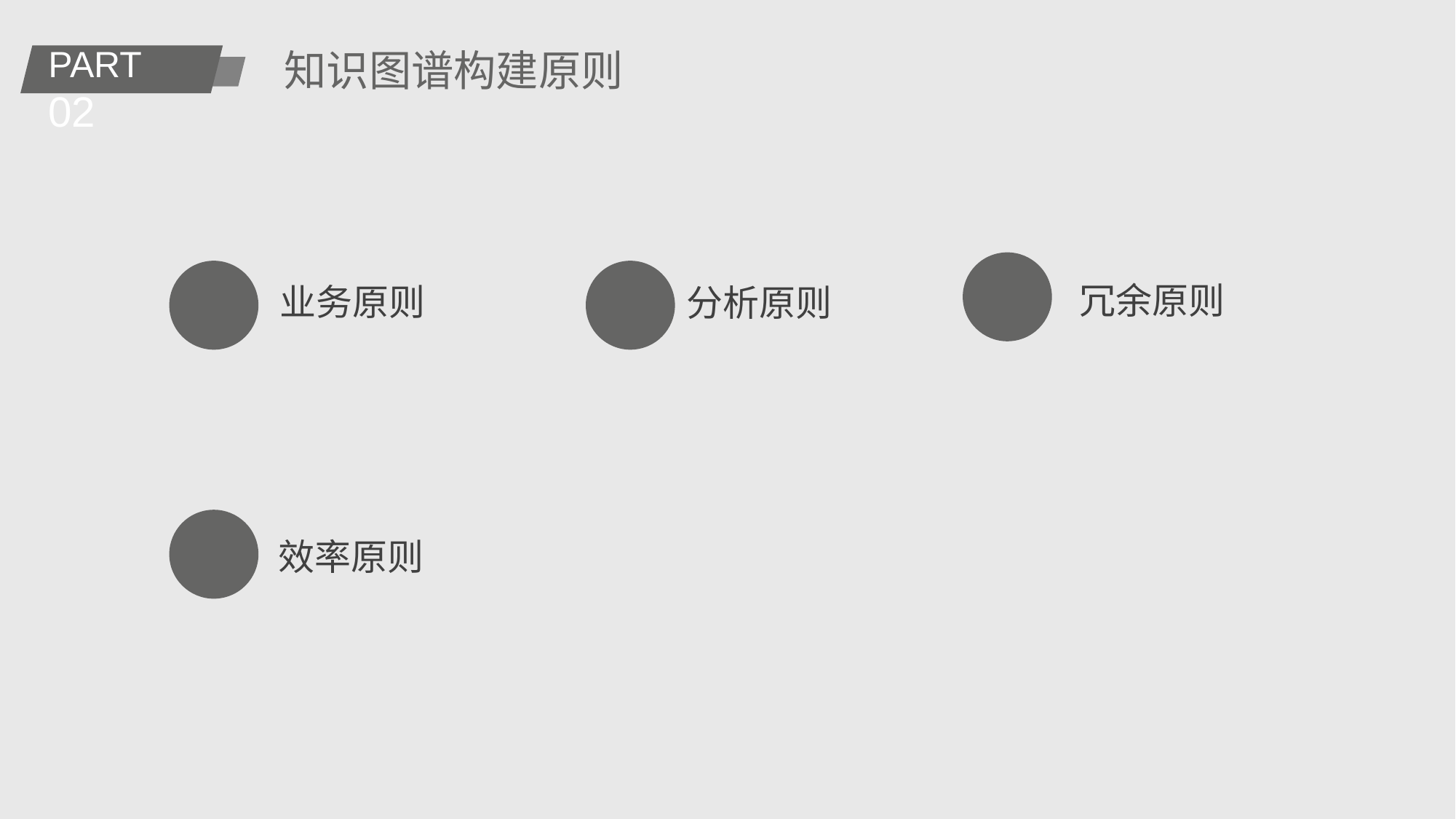

PART 02
知识图谱构建原则

 冗余原则
业务原则

分析原则

 效率原则